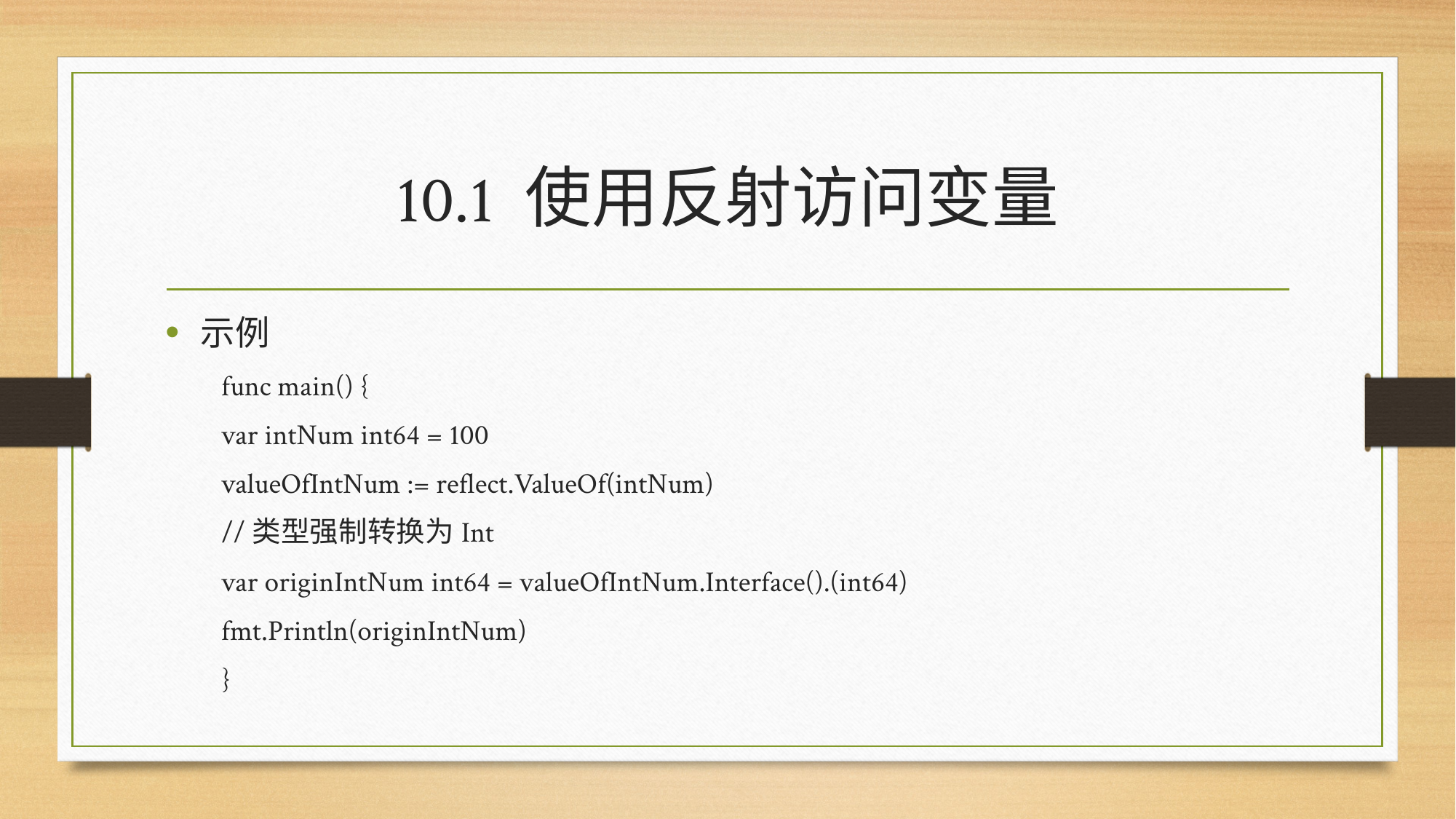

# 10.1 使用反射访问变量
示例
func main() {
	var intNum int64 = 100
	valueOfIntNum := reflect.ValueOf(intNum)
	//类型强制转换为Int
	var originIntNum int64 = valueOfIntNum.Interface().(int64)
	fmt.Println(originIntNum)
}